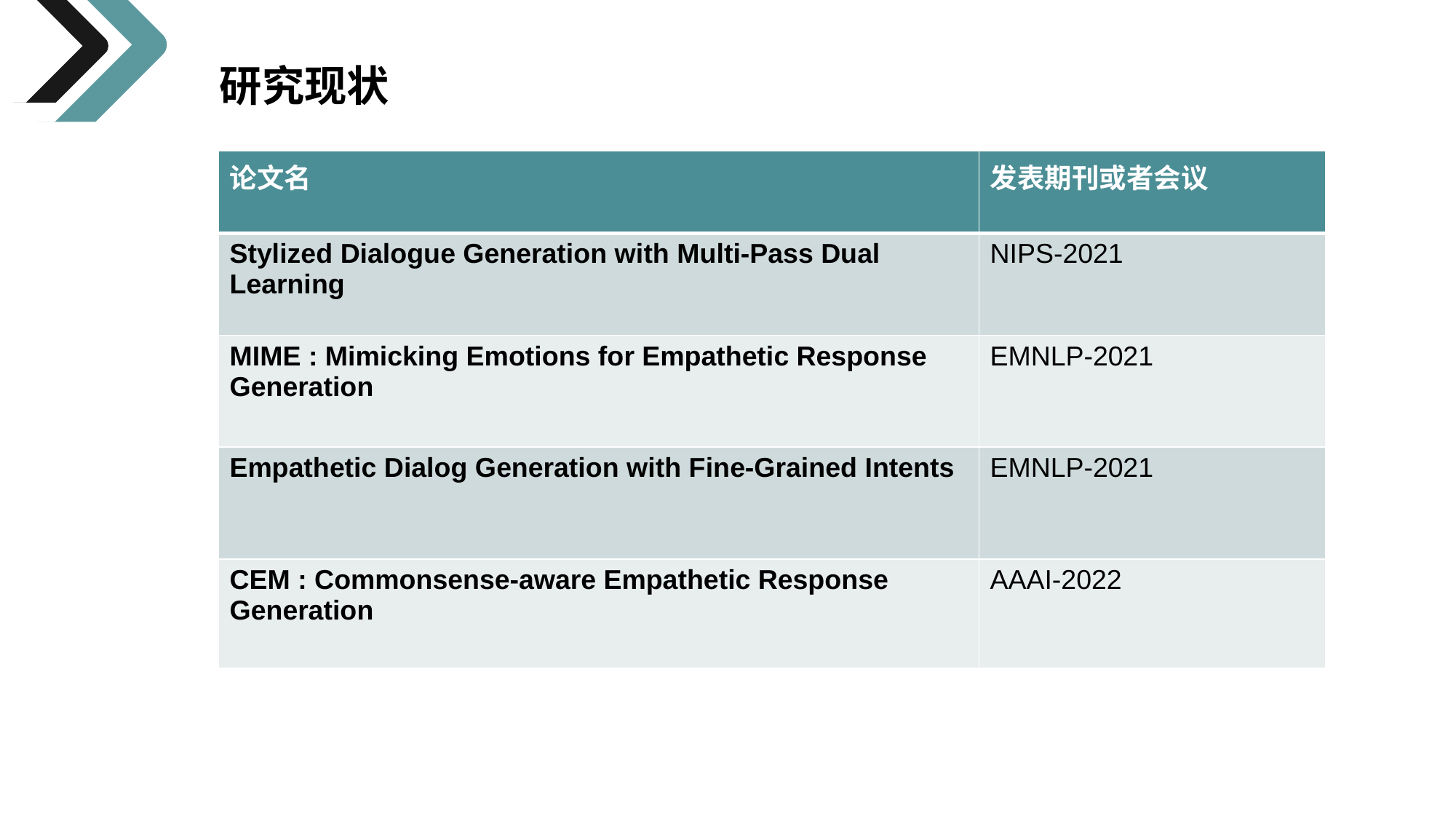

研究现状
| 论文名 | 发表期刊或者会议 |
| --- | --- |
| Stylized Dialogue Generation with Multi-Pass Dual Learning | NIPS-2021 |
| MIME : Mimicking Emotions for Empathetic Response Generation | EMNLP-2021 |
| Empathetic Dialog Generation with Fine-Grained Intents | EMNLP-2021 |
| CEM : Commonsense-aware Empathetic Response Generation | AAAI-2022 |